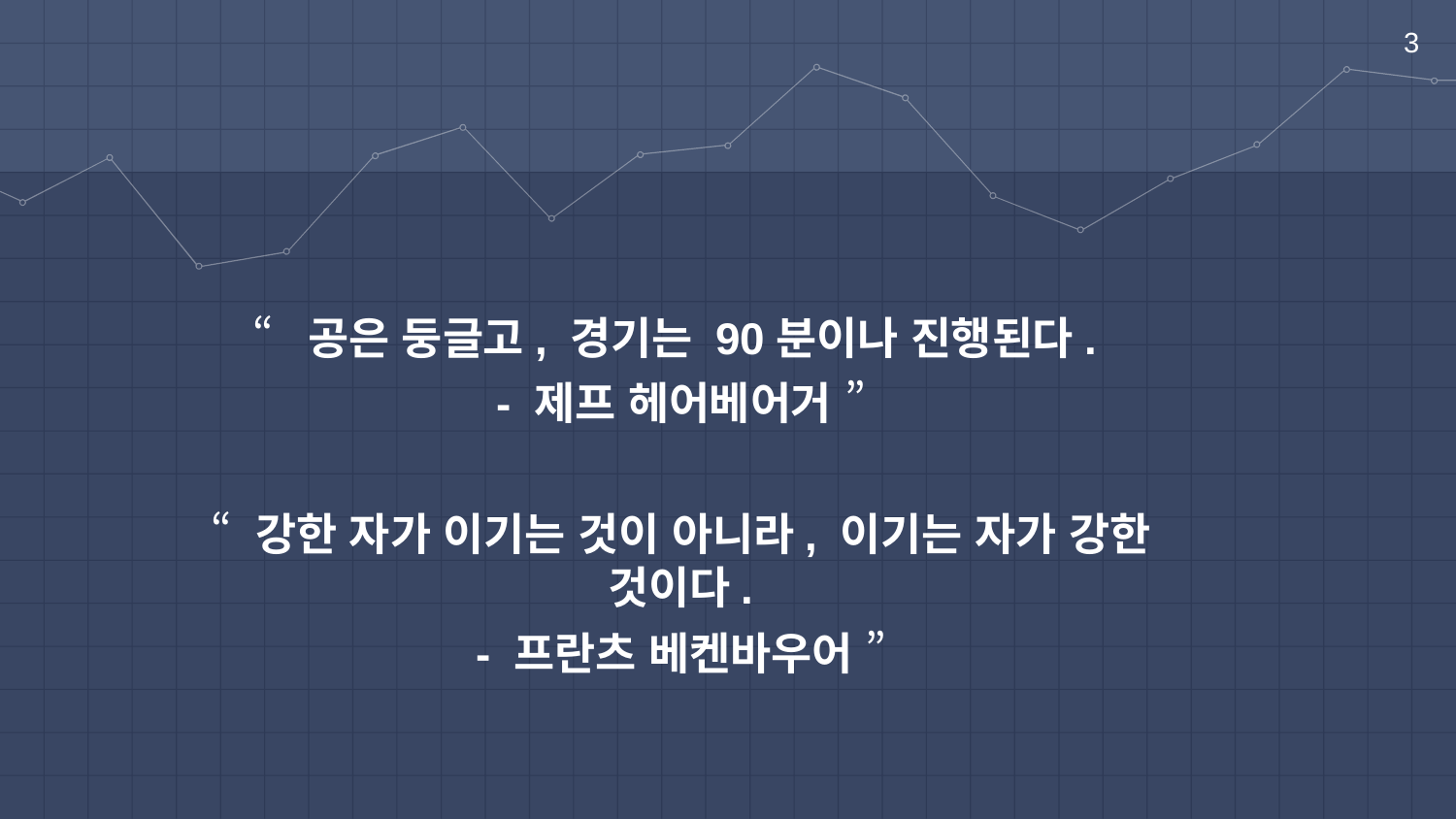

3
“공은 둥글고, 경기는 90분이나 진행된다.
- 제프 헤어베어거 ”

“ 강한 자가 이기는 것이 아니라, 이기는 자가 강한 것이다.
- 프란츠 베켄바우어 ”